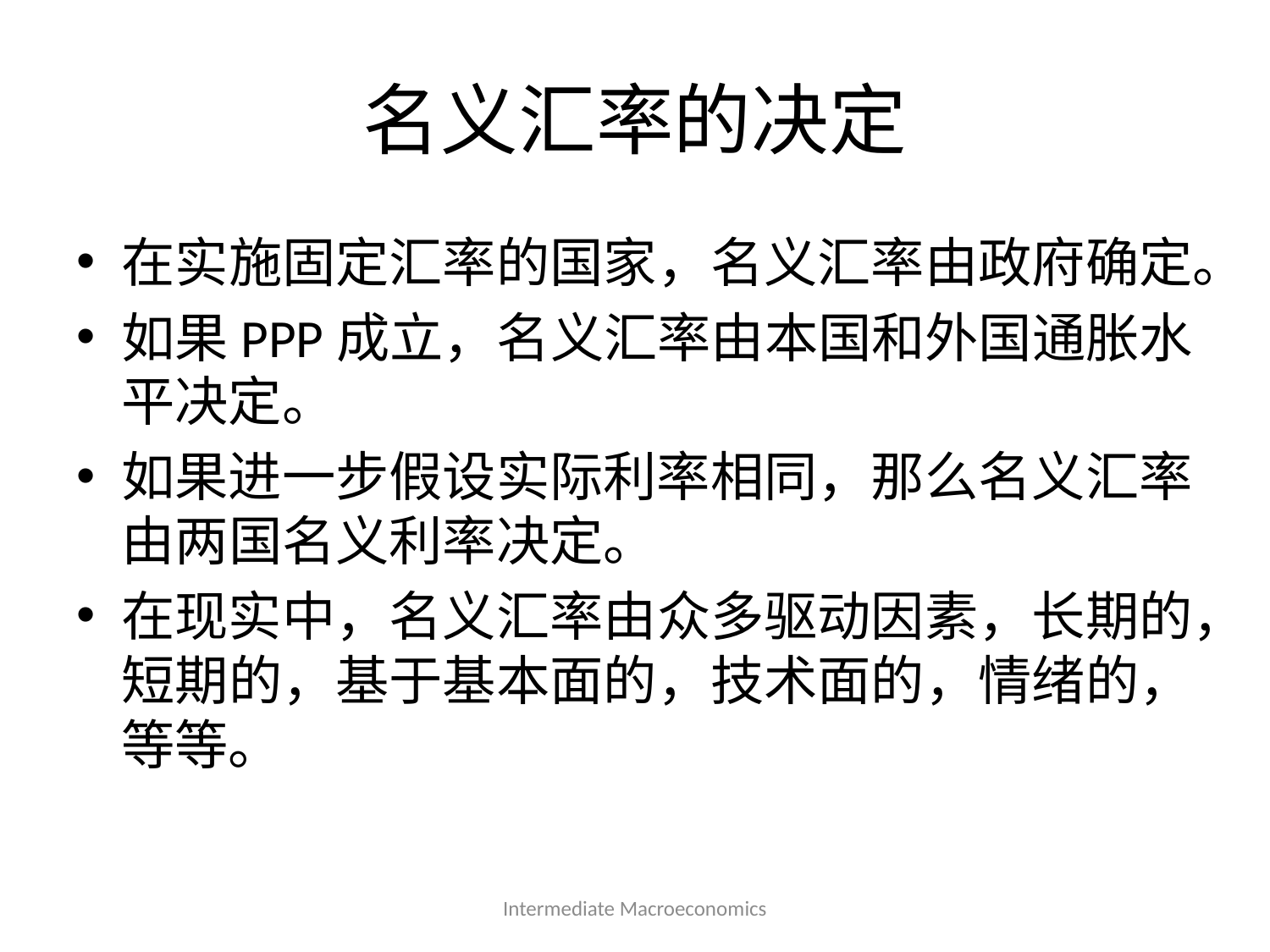

# 名义汇率的决定
在实施固定汇率的国家，名义汇率由政府确定。
如果PPP成立，名义汇率由本国和外国通胀水平决定。
如果进一步假设实际利率相同，那么名义汇率由两国名义利率决定。
在现实中，名义汇率由众多驱动因素，长期的，短期的，基于基本面的，技术面的，情绪的，等等。
Intermediate Macroeconomics